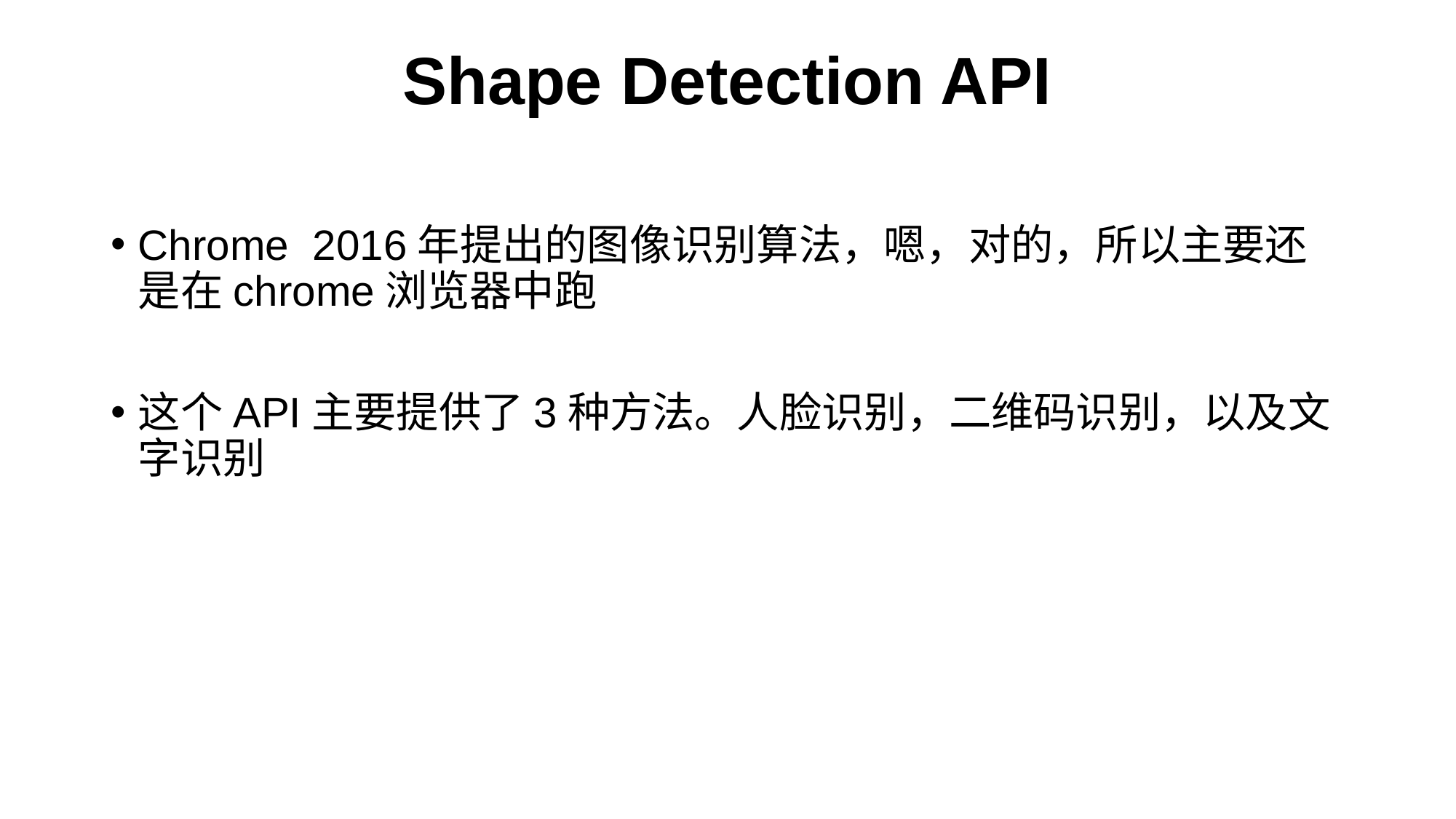

# Shape Detection API
Chrome  2016年提出的图像识别算法，嗯，对的，所以主要还是在chrome浏览器中跑

这个API主要提供了3种方法。人脸识别，二维码识别，以及文字识别